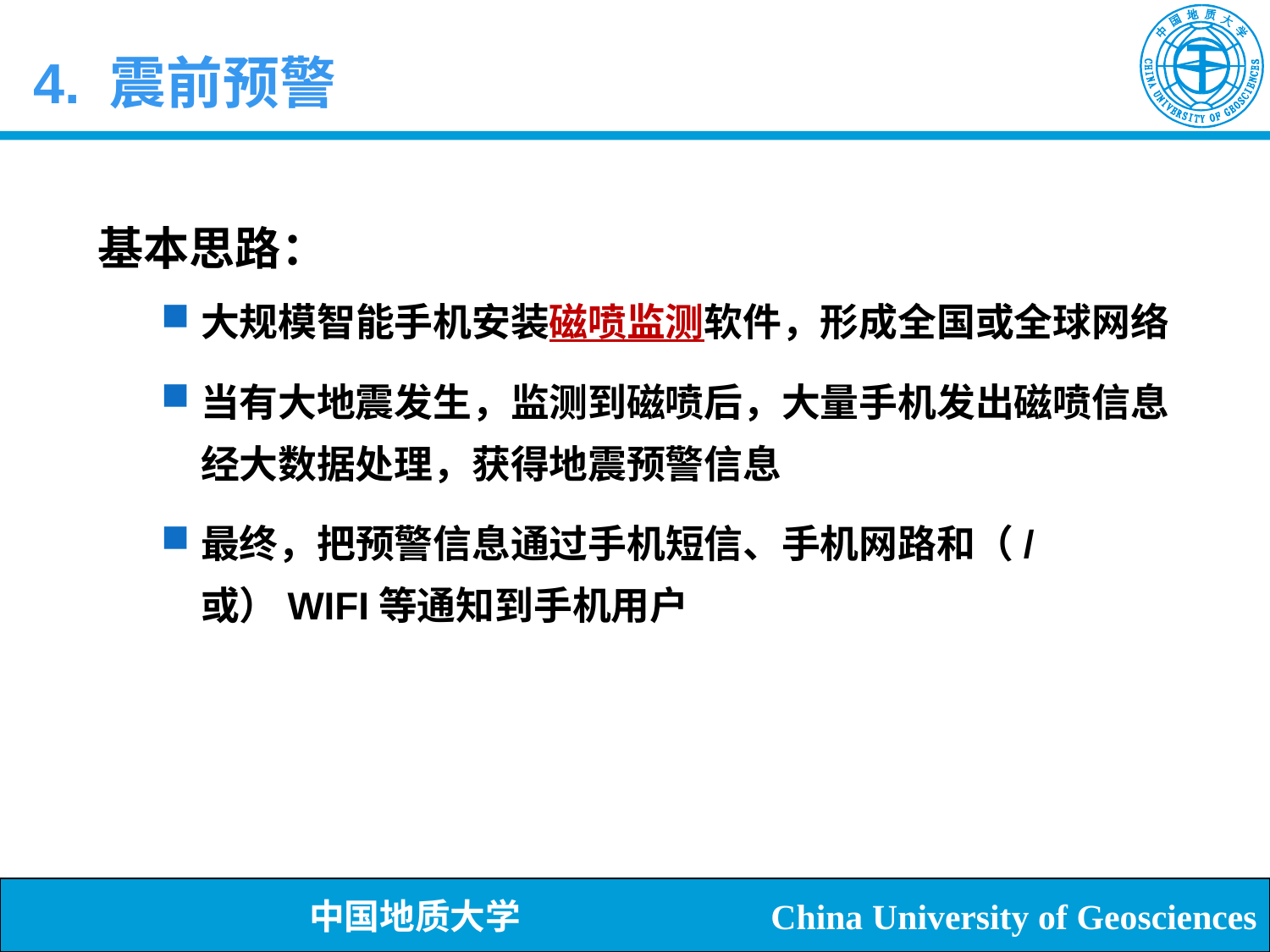

# 4. 震前预警
基本思路：
大规模智能手机安装磁喷监测软件，形成全国或全球网络
当有大地震发生，监测到磁喷后，大量手机发出磁喷信息经大数据处理，获得地震预警信息
最终，把预警信息通过手机短信、手机网路和（/或）WIFI等通知到手机用户